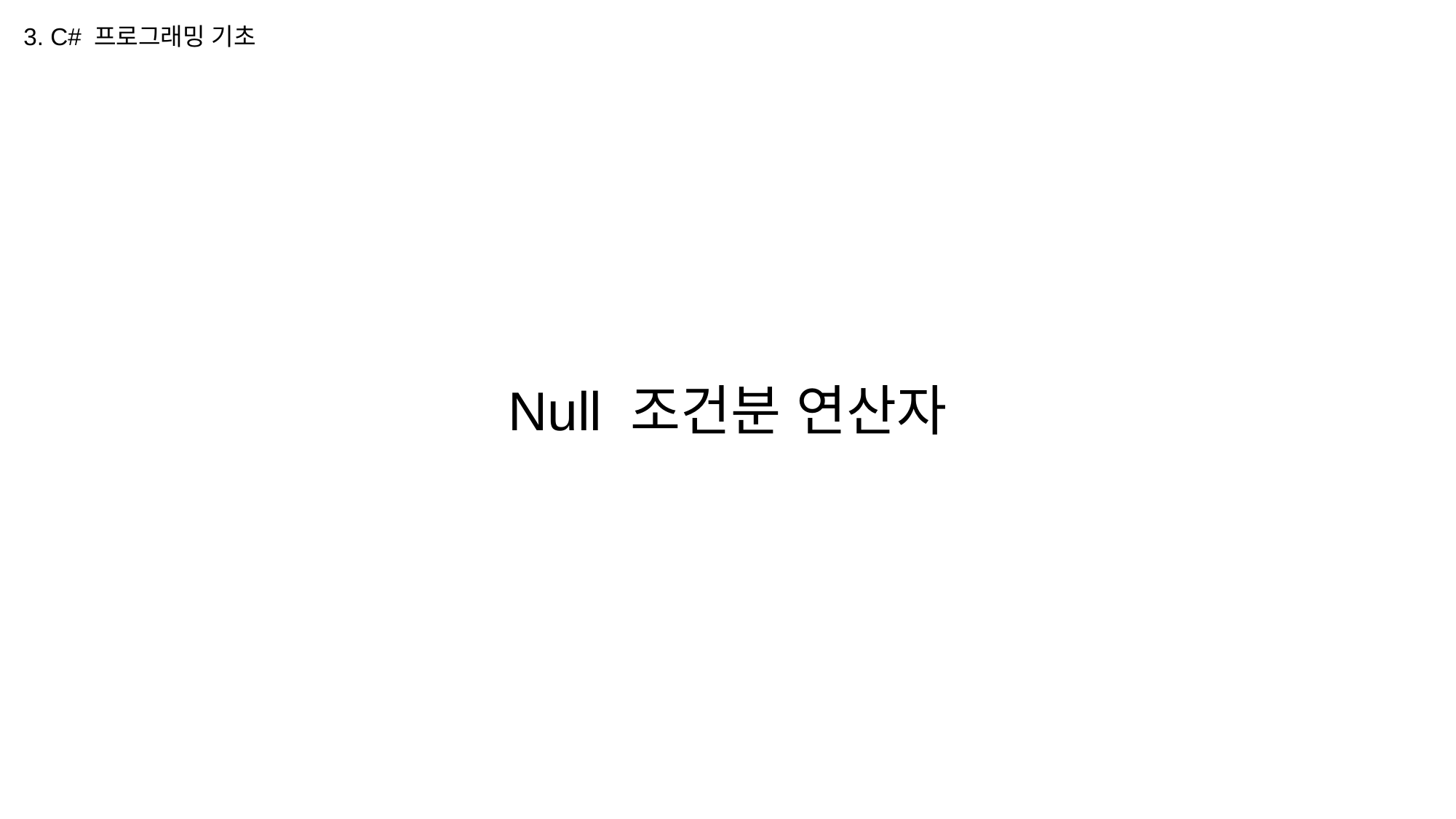

3. C# 프로그래밍 기초
Null 조건분 연산자